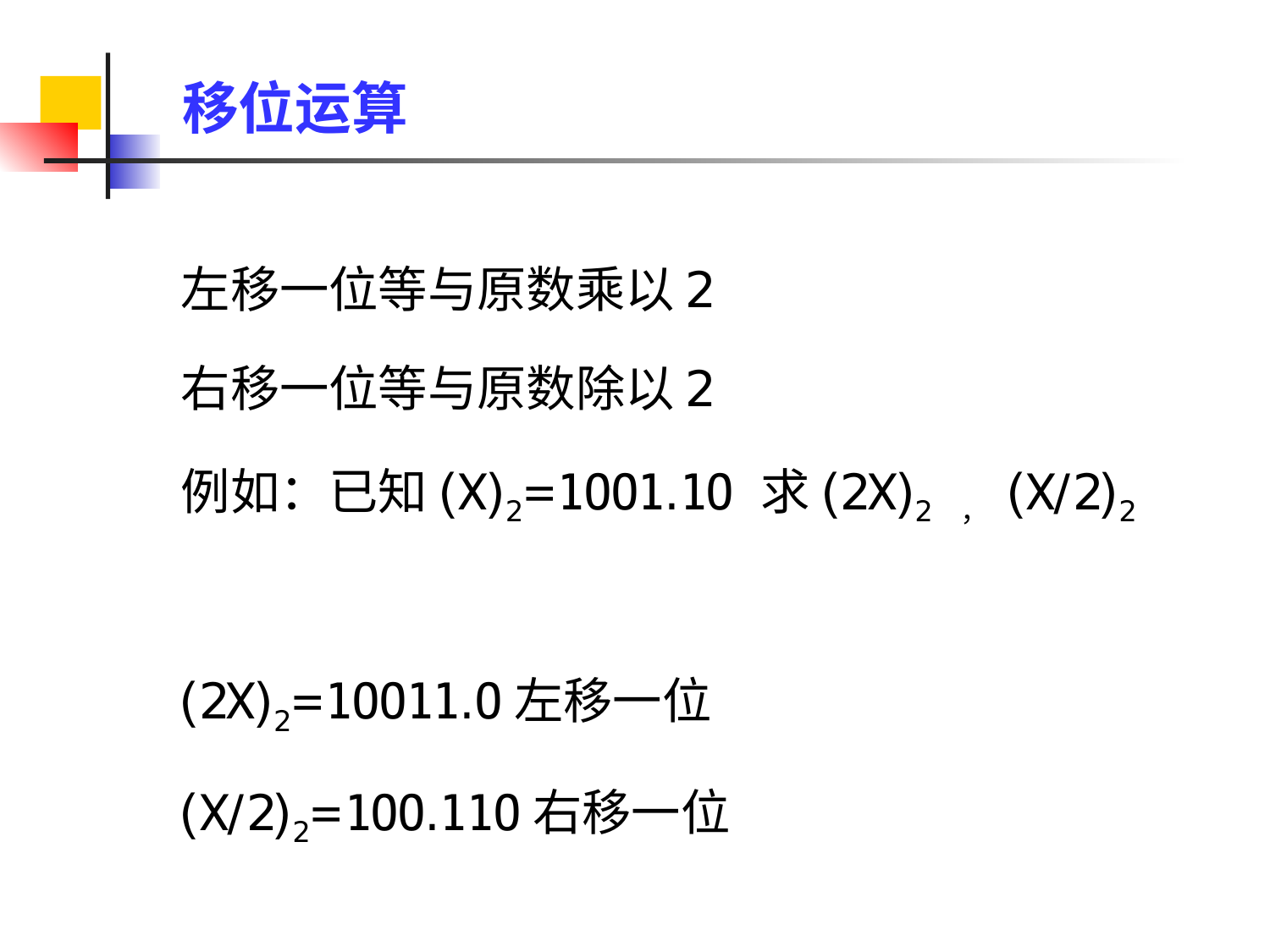

移位运算

左移一位等与原数乘以2
右移一位等与原数除以2
例如：已知(X)2=1001.10 求(2X)2  ， (X/2)2

(2X)2=10011.0左移一位
(X/2)2=100.110右移一位